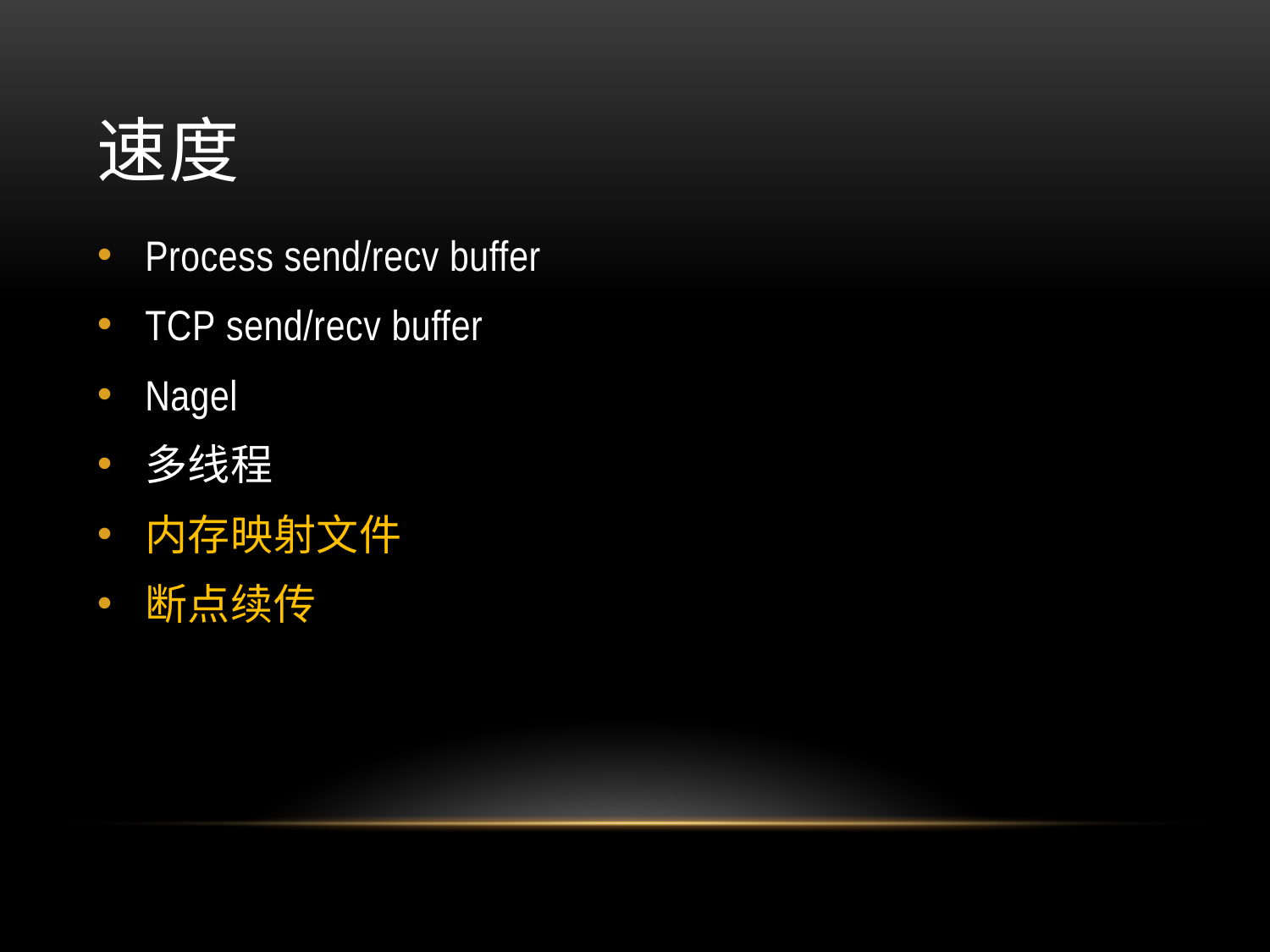

# 速度
Process send/recv buffer
TCP send/recv buffer
Nagel
多线程
内存映射文件
断点续传